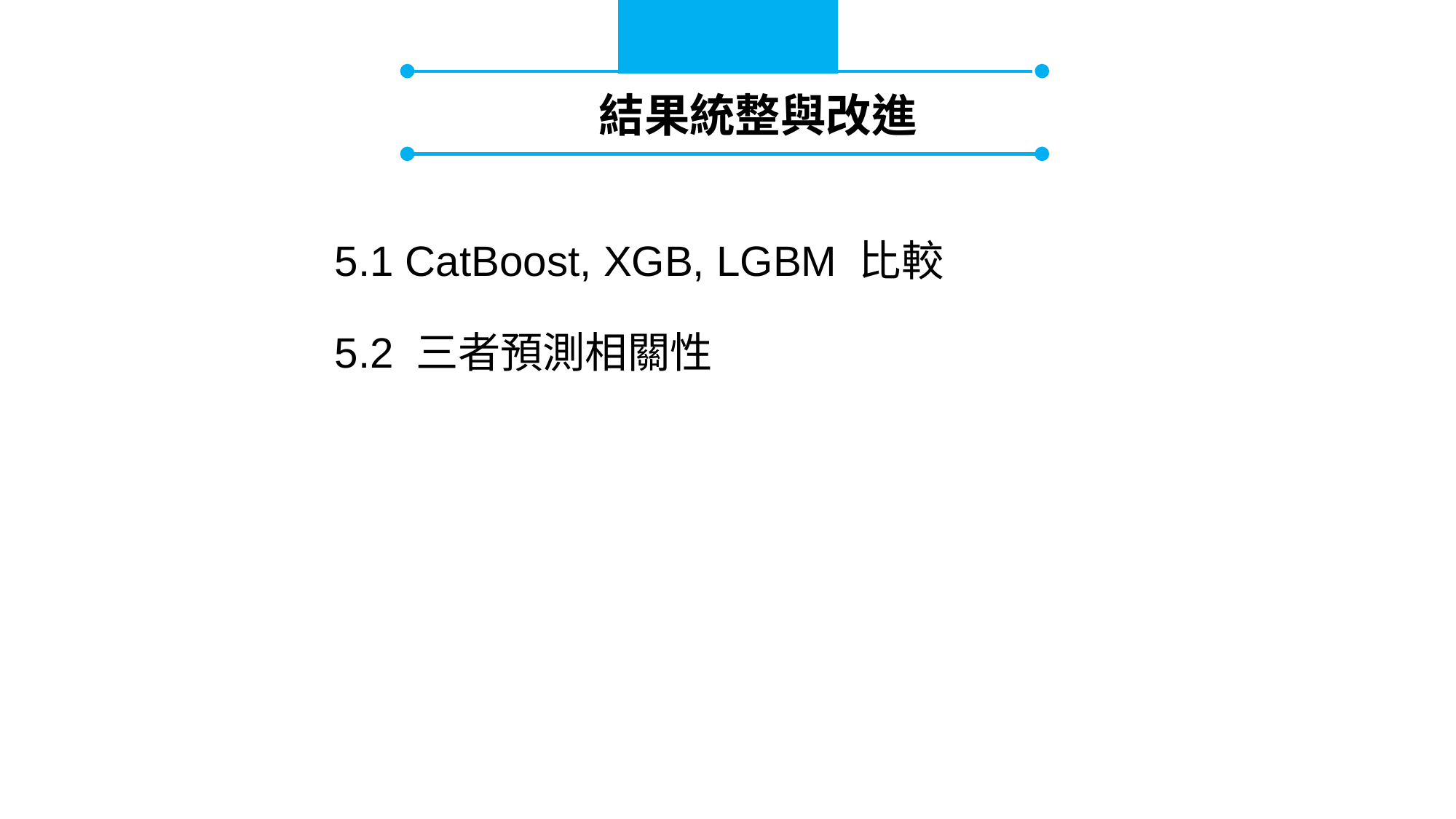

結果統整與改進

5.1 CatBoost, XGB, LGBM 比較
5.2 三者預測相關性